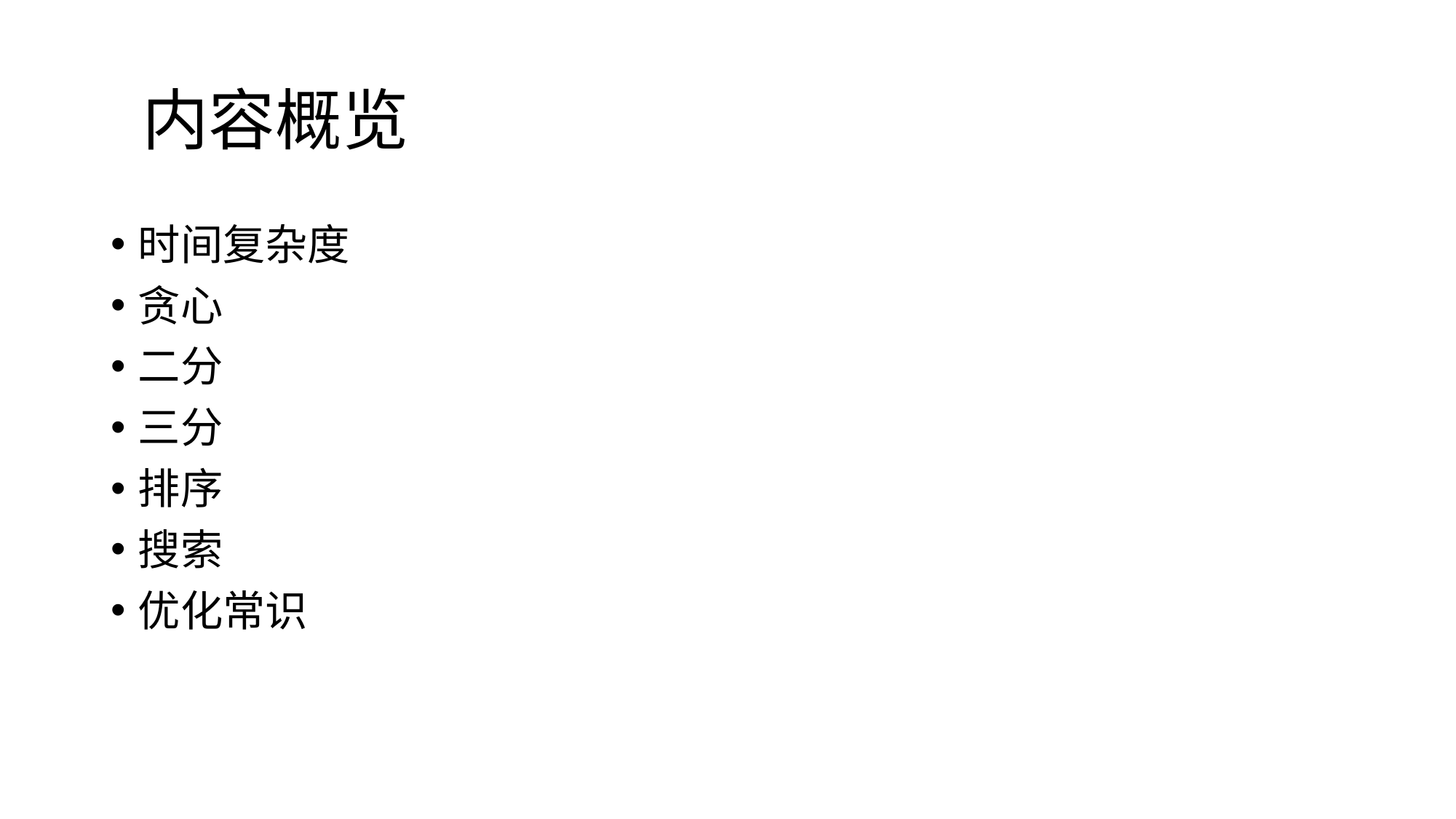

# 内容概览
时间复杂度
贪心
二分
三分
排序
搜索
优化常识